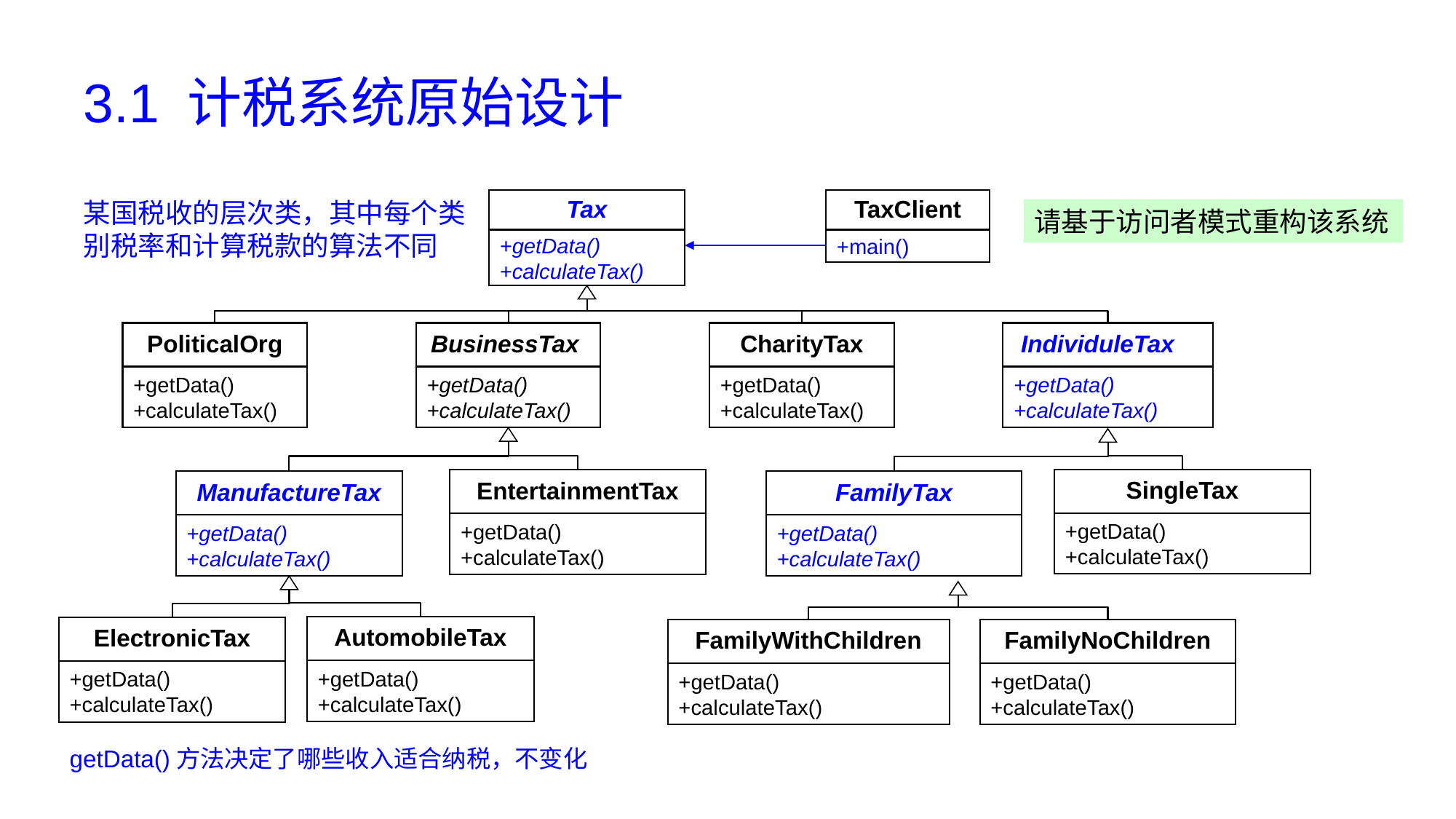

# 3.1 计税系统原始设计
Tax
+getData()
+calculateTax()
TaxClient
+main()
某国税收的层次类，其中每个类别税率和计算税款的算法不同
请基于访问者模式重构该系统

PoliticalOrg
+getData()
+calculateTax()
BusinessTax
+getData()
+calculateTax()
CharityTax
+getData()
+calculateTax()
IndividuleTax
+getData()
+calculateTax()

SingleTax
+getData()
+calculateTax()
EntertainmentTax
+getData()
+calculateTax()
ManufactureTax
+getData()
+calculateTax()
FamilyTax
+getData()
+calculateTax()

AutomobileTax
+getData()
+calculateTax()
ElectronicTax
+getData()
+calculateTax()
FamilyWithChildren
+getData()
+calculateTax()
FamilyNoChildren
+getData()
+calculateTax()
getData()方法决定了哪些收入适合纳税，不变化
56